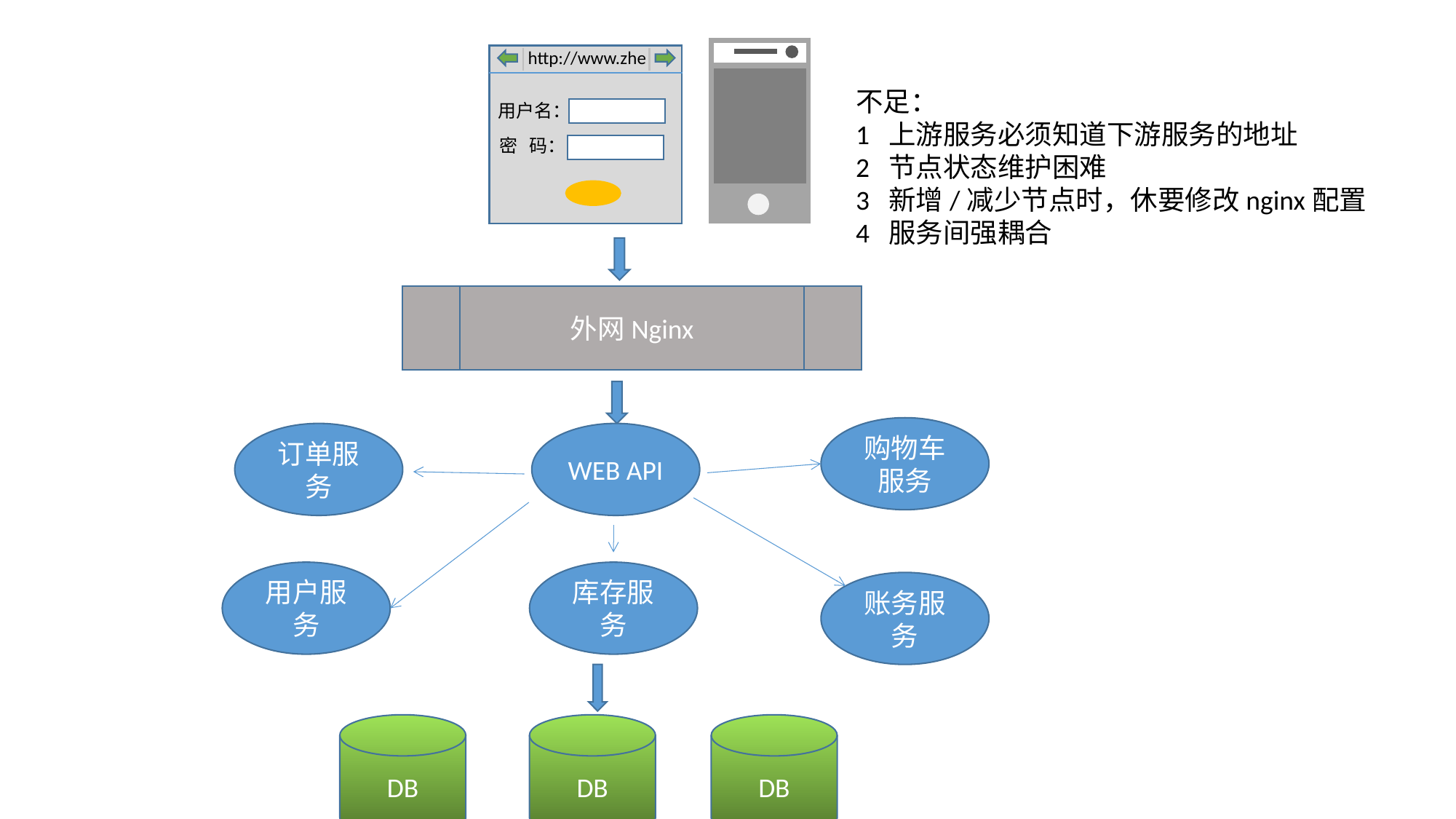

http://www.zhe

用户名：

密   码：

不足：
1  上游服务必须知道下游服务的地址
2  节点状态维护困难
3  新增/减少节点时，休要修改nginx配置
4  服务间强耦合

外网Nginx

购物车服务
订单服务
WEB API
用户服务
库存服务
账务服务

DB
DB
DB